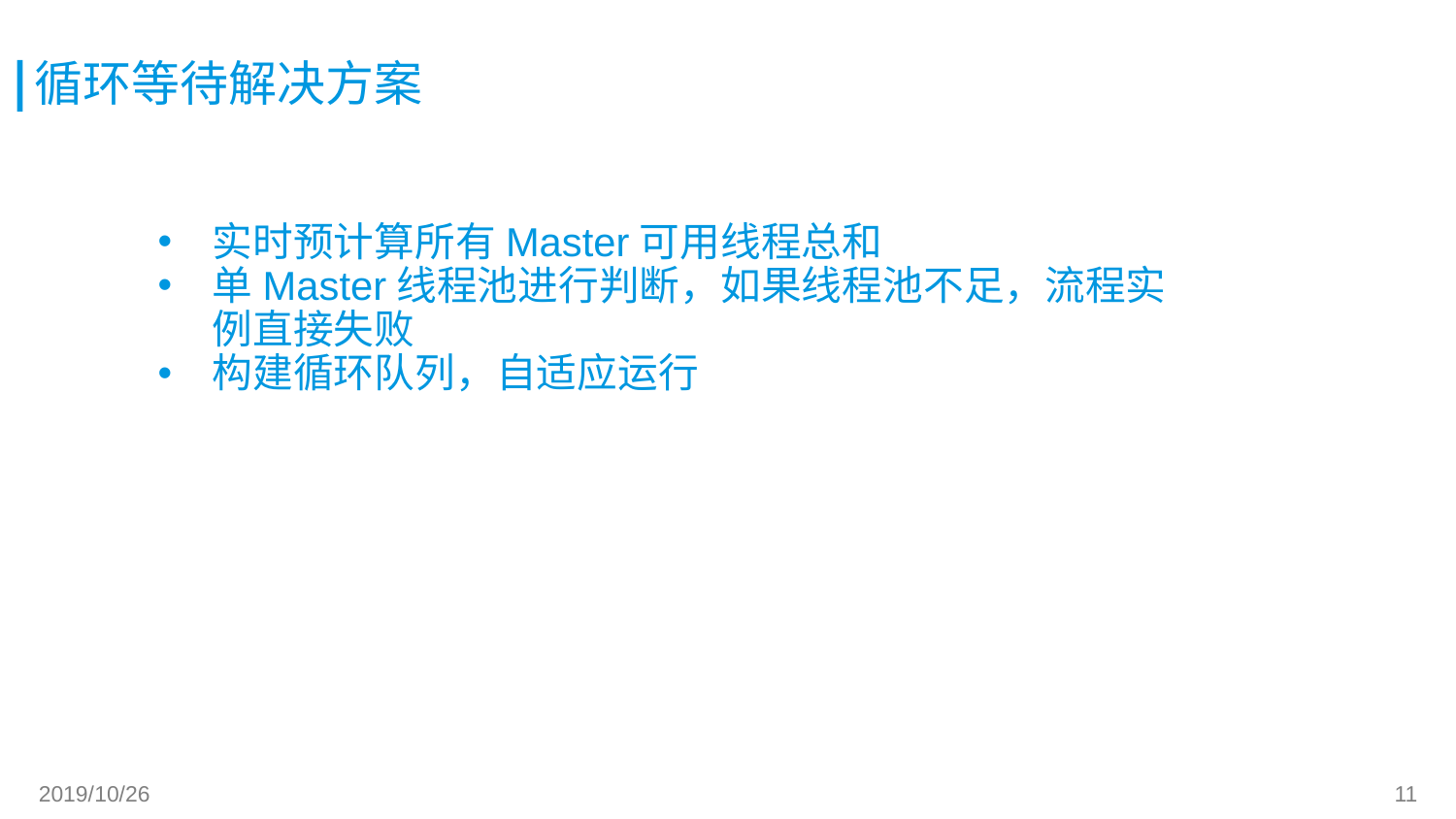

# 循环等待解决方案
实时预计算所有Master可用线程总和
单Master线程池进行判断，如果线程池不足，流程实例直接失败
构建循环队列，自适应运行

2019/10/26
11